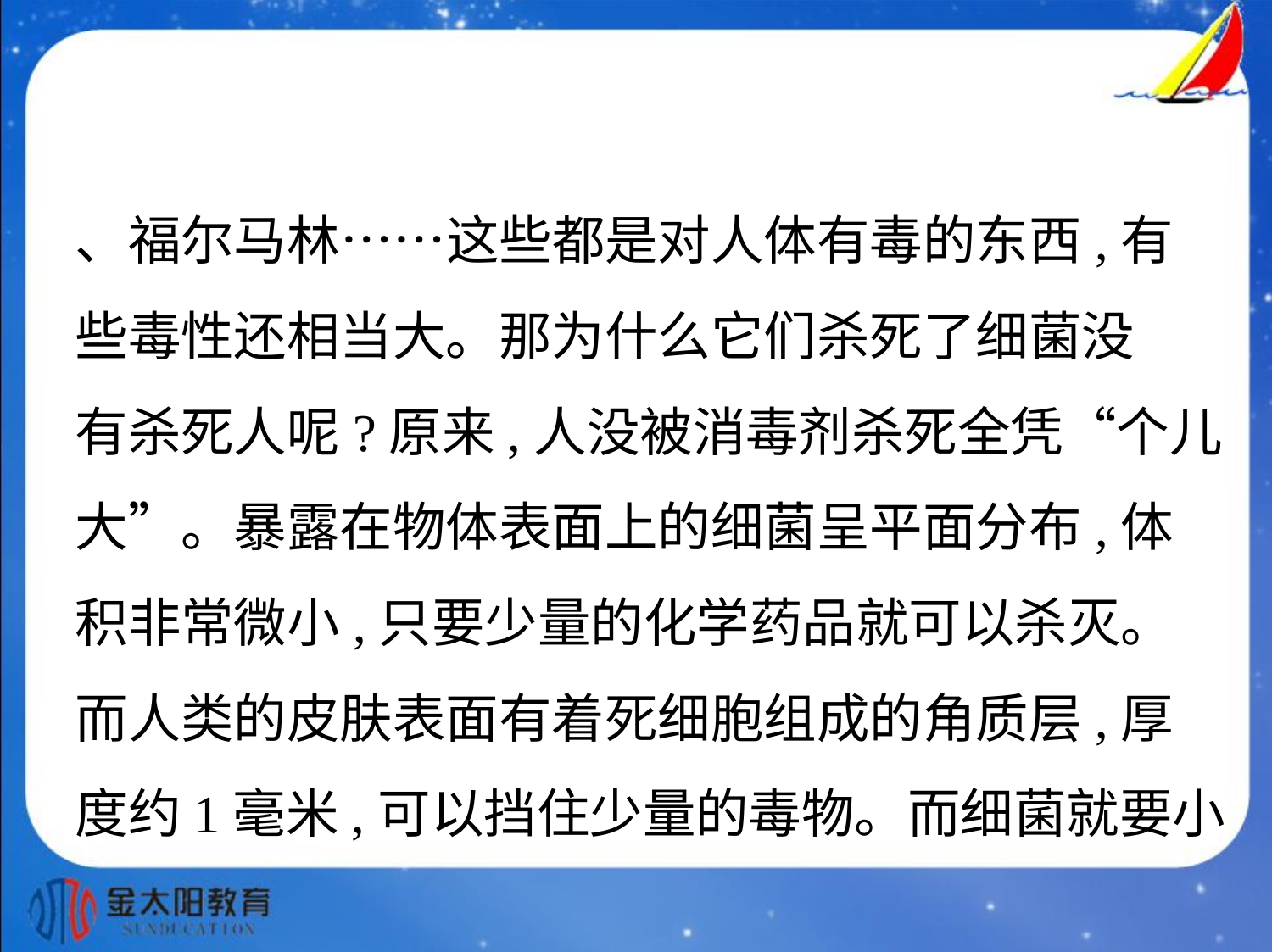

、福尔马林……这些都是对人体有毒的东西,有
些毒性还相当大。那为什么它们杀死了细菌没
有杀死人呢?原来,人没被消毒剂杀死全凭“个儿
大”。暴露在物体表面上的细菌呈平面分布,体
积非常微小,只要少量的化学药品就可以杀灭。
而人类的皮肤表面有着死细胞组成的角质层,厚
度约1毫米,可以挡住少量的毒物。而细菌就要小